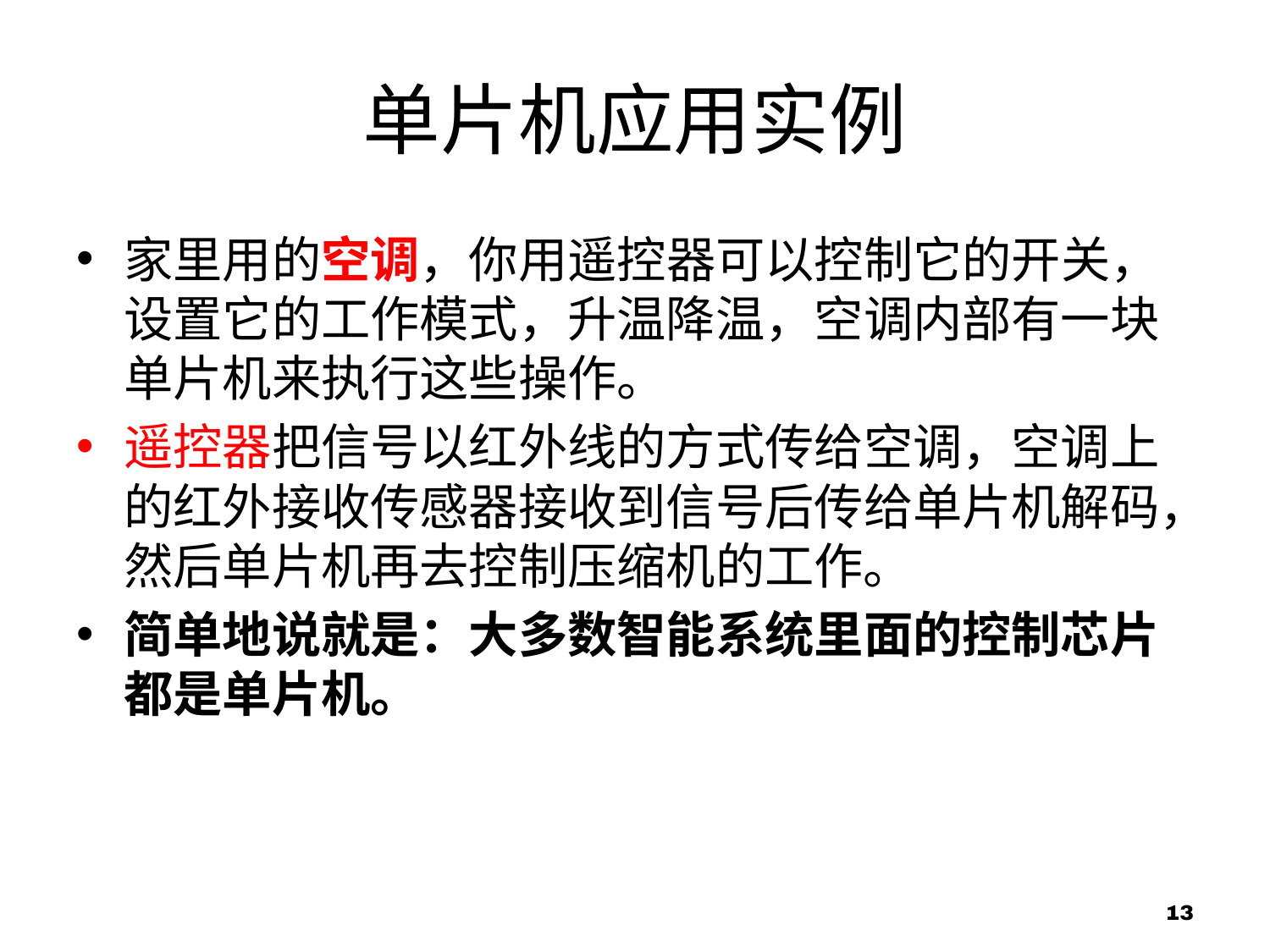

# 单片机应用实例
家里用的空调，你用遥控器可以控制它的开关，设置它的工作模式，升温降温，空调内部有一块单片机来执行这些操作。
遥控器把信号以红外线的方式传给空调，空调上的红外接收传感器接收到信号后传给单片机解码，然后单片机再去控制压缩机的工作。
简单地说就是：大多数智能系统里面的控制芯片都是单片机。

13